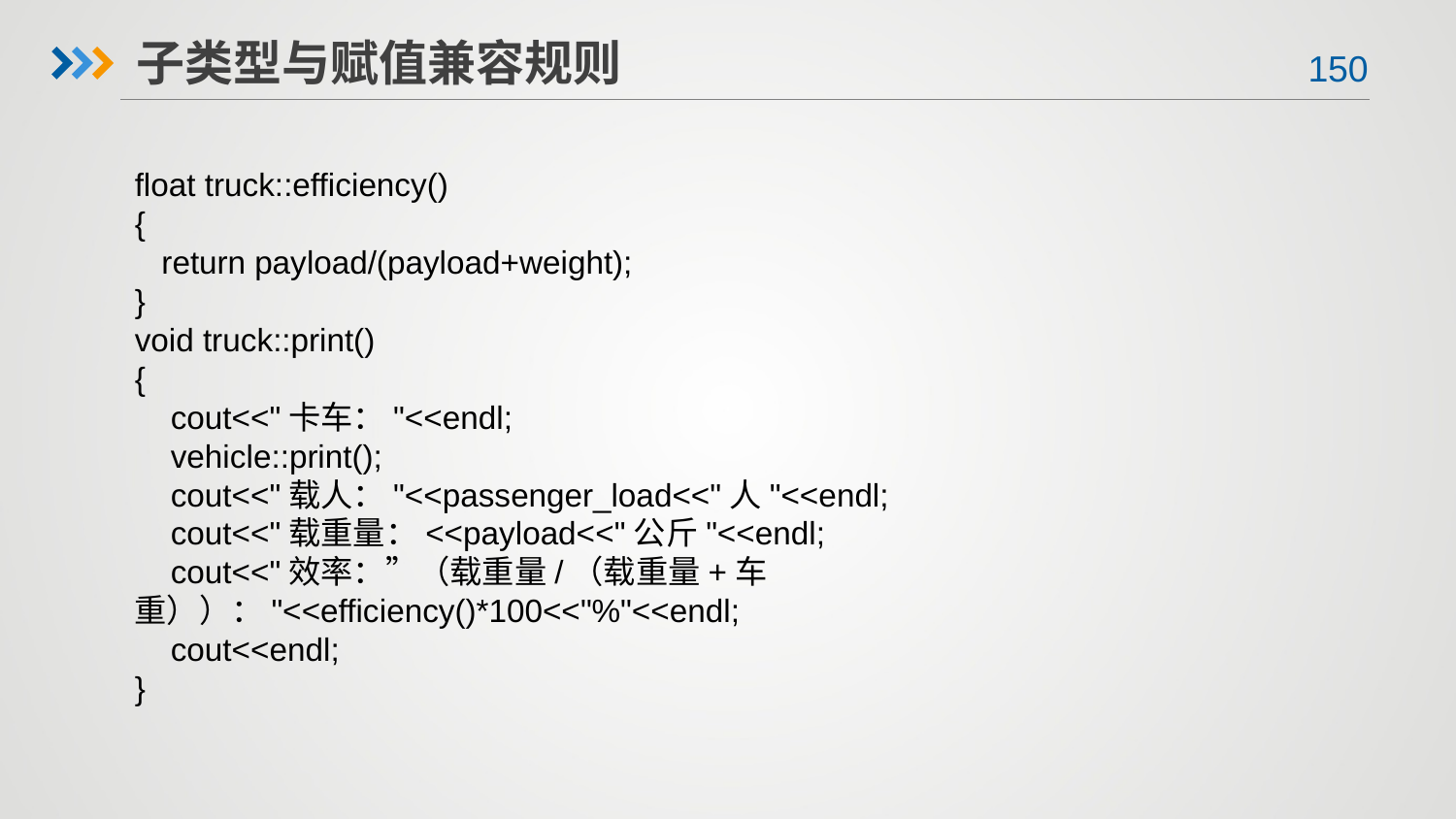

子类型与赋值兼容规则
float truck::efficiency()
{
   return payload/(payload+weight);
}
void truck::print()
{
    cout<<"卡车："<<endl;
    vehicle::print();
    cout<<"载人："<<passenger_load<<"人"<<endl;
    cout<<"载重量：<<payload<<"公斤"<<endl;
    cout<<"效率：”（载重量/（载重量+车重））："<<efficiency()*100<<"%"<<endl;
    cout<<endl;
}